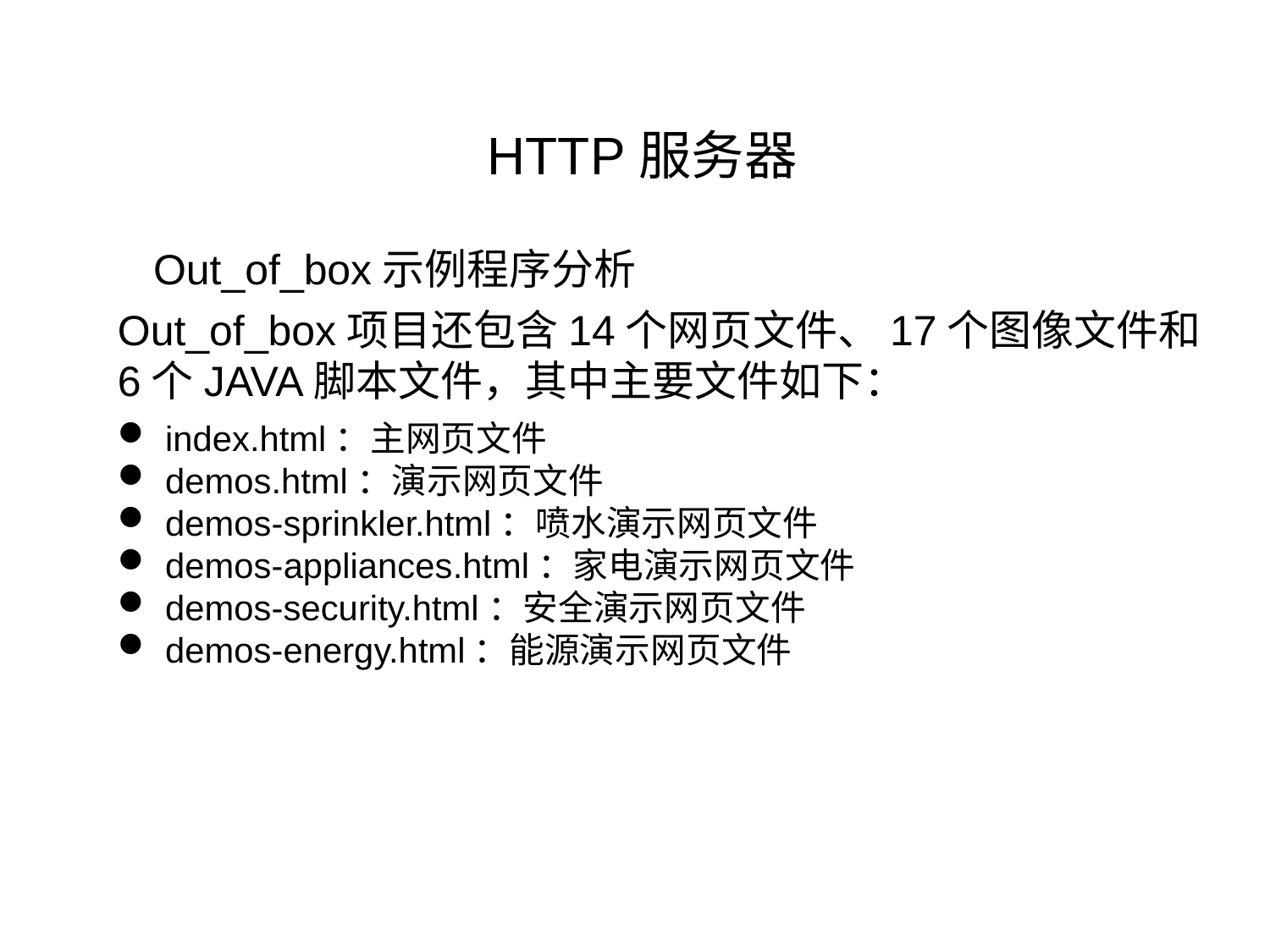

HTTP服务器
   Out_of_box示例程序分析
Out_of_box项目还包含14个网页文件、17个图像文件和6个JAVA脚本文件，其中主要文件如下：
index.html：主网页文件
demos.html：演示网页文件
demos-sprinkler.html：喷水演示网页文件
demos-appliances.html：家电演示网页文件
demos-security.html：安全演示网页文件
demos-energy.html：能源演示网页文件